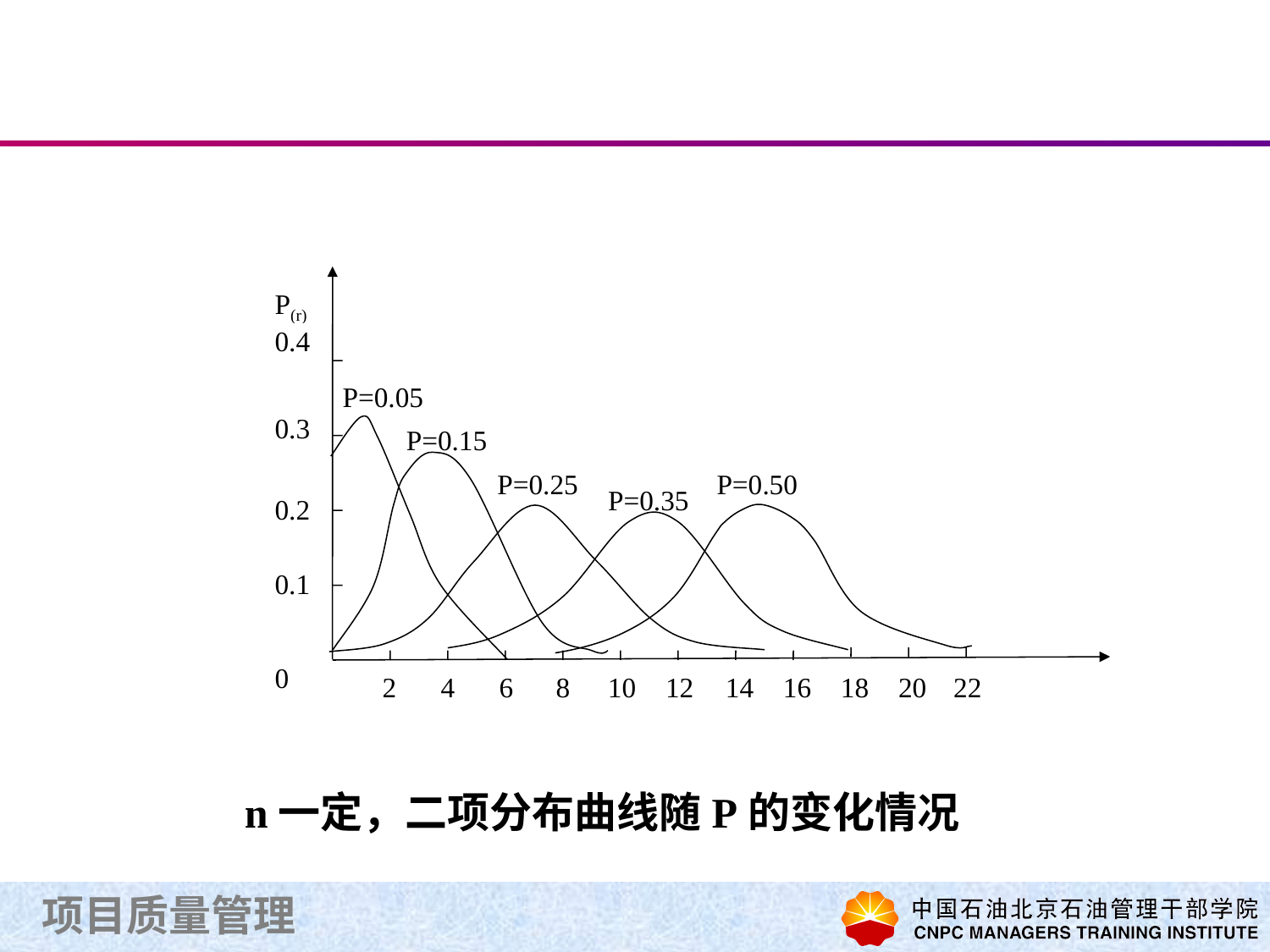

#

P(r)
0.4

P=0.05
0.3

P=0.15

P=0.25
P=0.50
P=0.35
0.2

0.1

0
2
4
6
8
10
12
14
16
18
20
22
n一定，二项分布曲线随P的变化情况